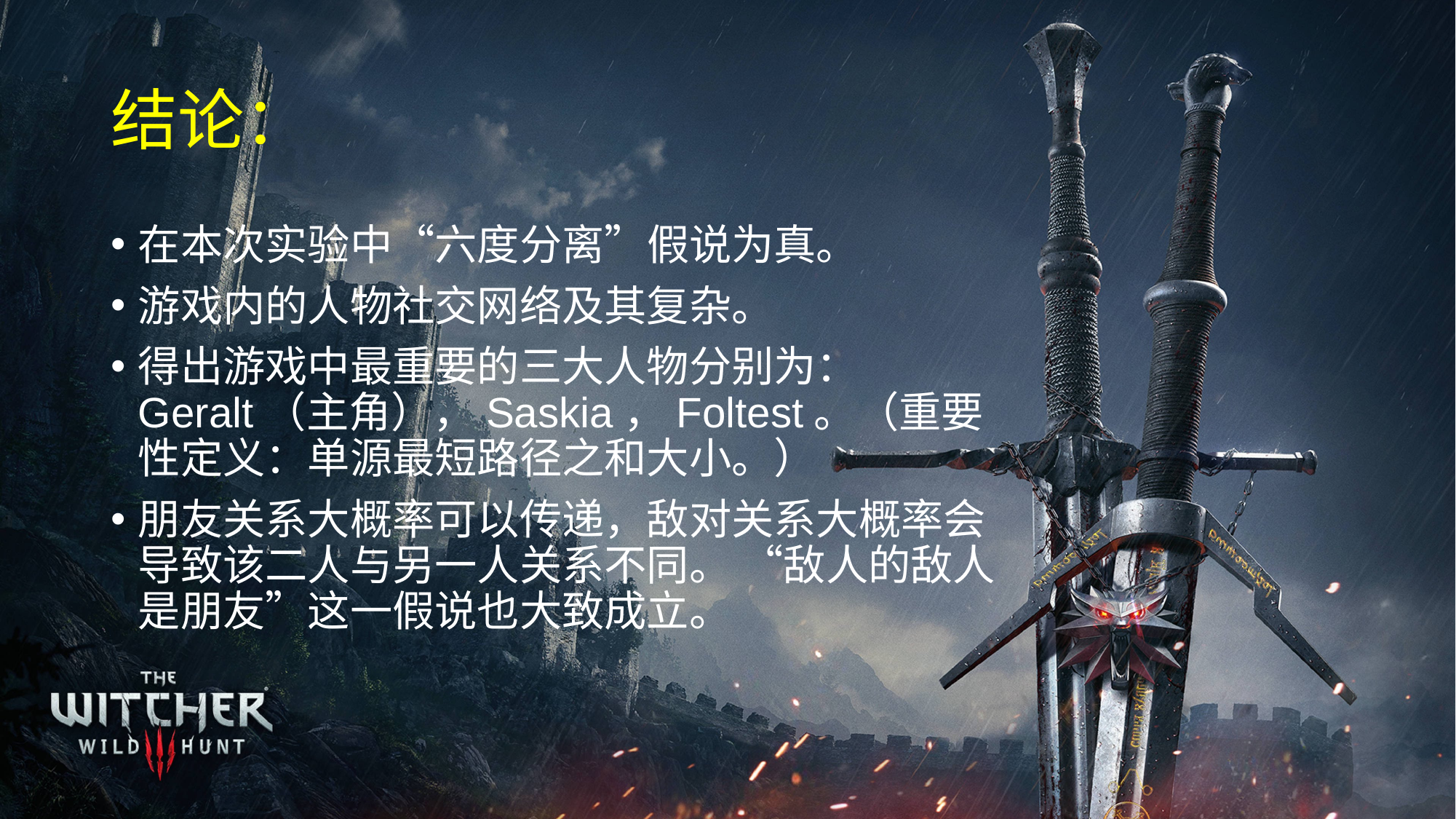

# 结论：
在本次实验中“六度分离”假说为真。
游戏内的人物社交网络及其复杂。
得出游戏中最重要的三大人物分别为：Geralt（主角），Saskia，Foltest。（重要性定义：单源最短路径之和大小。）
朋友关系大概率可以传递，敌对关系大概率会导致该二人与另一人关系不同。 “敌人的敌人是朋友”这一假说也大致成立。